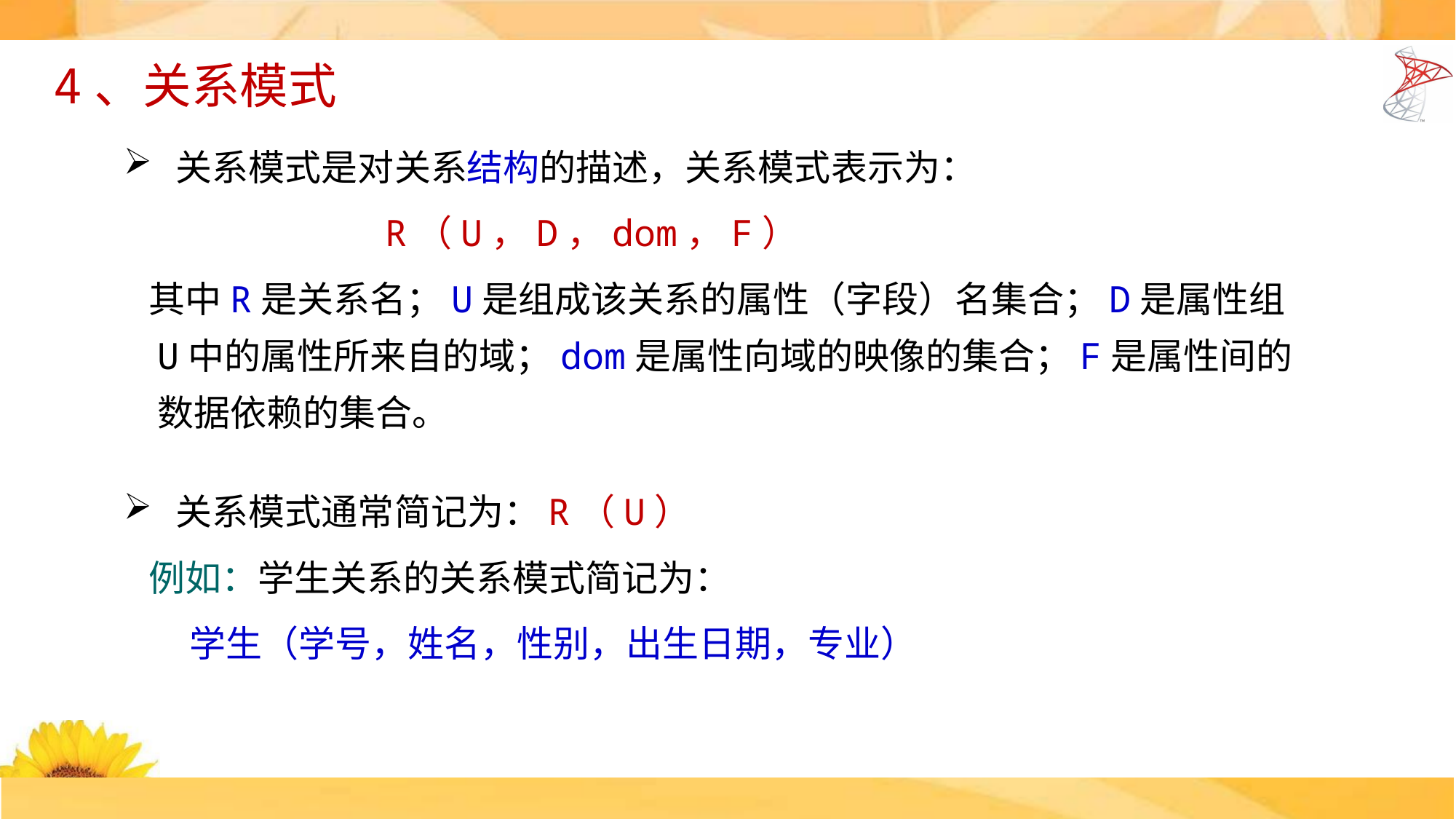

4、关系模式
关系模式是对关系结构的描述，关系模式表示为：
            R（U，D，dom，F）
  其中R是关系名；U是组成该关系的属性（字段）名集合；D是属性组U中的属性所来自的域；dom是属性向域的映像的集合；F是属性间的数据依赖的集合。

关系模式通常简记为：R（U）
  例如：学生关系的关系模式简记为：
       学生（学号，姓名，性别，出生日期，专业）